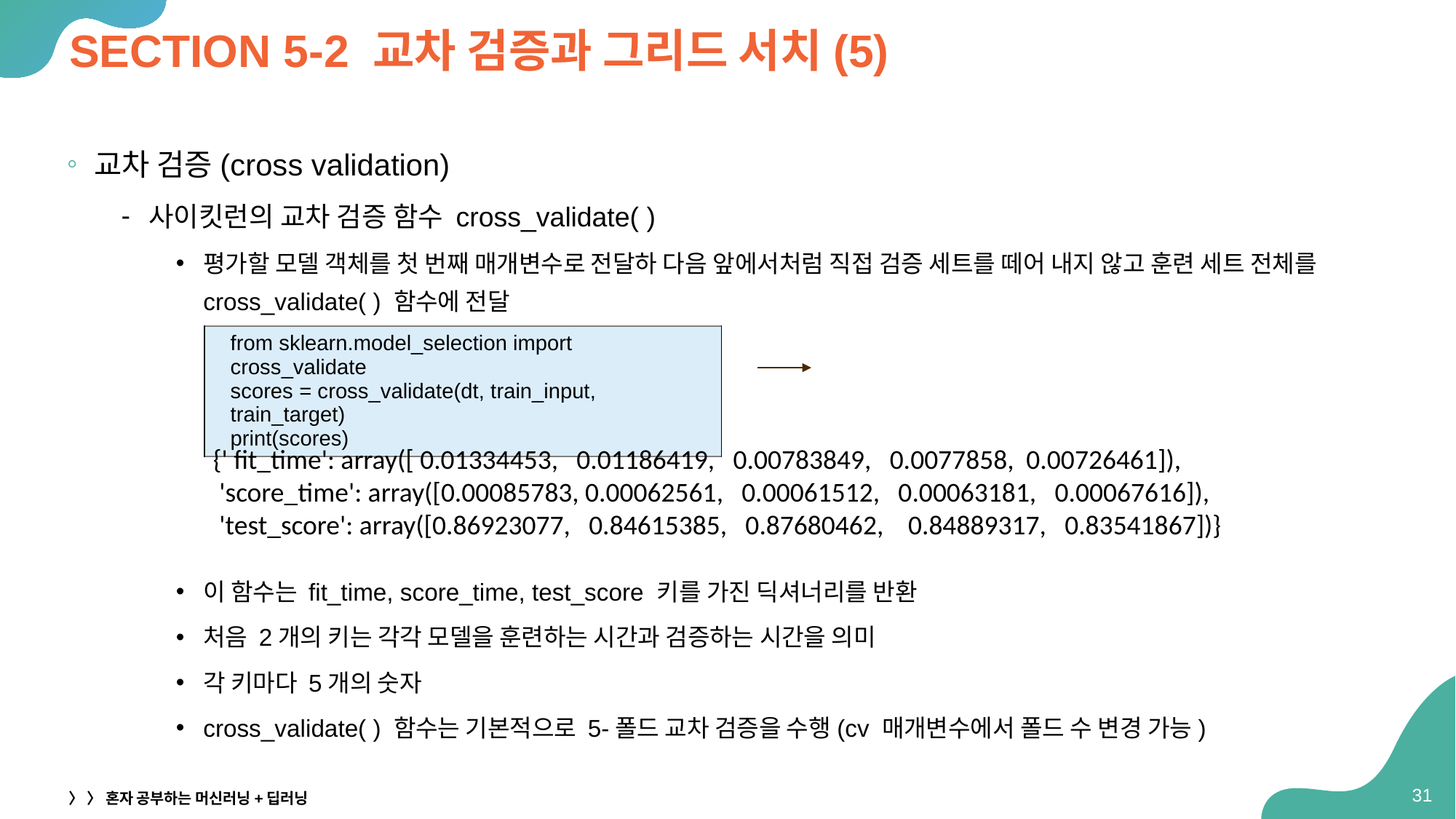

# SECTION 5-2 교차 검증과 그리드 서치(5)
교차 검증(cross validation)
사이킷런의 교차 검증 함수 cross_validate( )
평가할 모델 객체를 첫 번째 매개변수로 전달하 다음 앞에서처럼 직접 검증 세트를 떼어 내지 않고 훈련 세트 전체를 cross_validate( ) 함수에 전달

이 함수는 fit_time, score_time, test_score 키를 가진 딕셔너리를 반환
처음 2개의 키는 각각 모델을 훈련하는 시간과 검증하는 시간을 의미
각 키마다 5개의 숫자
cross_validate( ) 함수는 기본적으로 5-폴드 교차 검증을 수행(cv 매개변수에서 폴드 수 변경 가능)
| from sklearn.model\_selection import cross\_validate scores = cross\_validate(dt, train\_input, train\_target) print(scores) |
| --- |
{' fit_time': array([ 0.01334453,   0.01186419,   0.00783849,   0.0077858,  0.00726461]),
 'score_time': array([0.00085783, 0.00062561,   0.00061512,   0.00063181,   0.00067616]),
 'test_score': array([0.86923077,   0.84615385,   0.87680462,    0.84889317,   0.83541867])}
31
〉 〉 혼자 공부하는 머신러닝+딥러닝